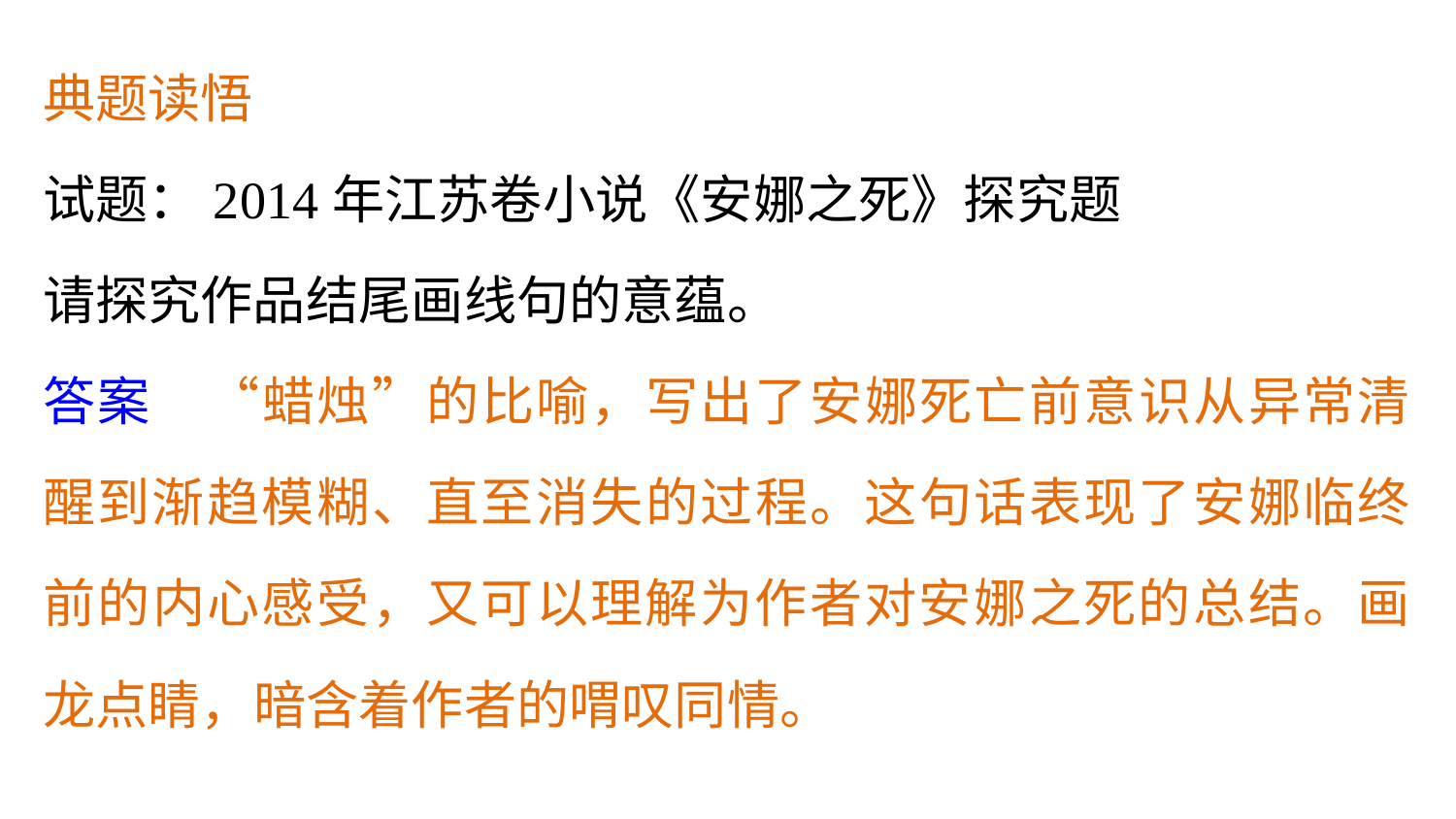

典题读悟
试题：2014年江苏卷小说《安娜之死》探究题
请探究作品结尾画线句的意蕴。
答案　“蜡烛”的比喻，写出了安娜死亡前意识从异常清醒到渐趋模糊、直至消失的过程。这句话表现了安娜临终前的内心感受，又可以理解为作者对安娜之死的总结。画龙点睛，暗含着作者的喟叹同情。